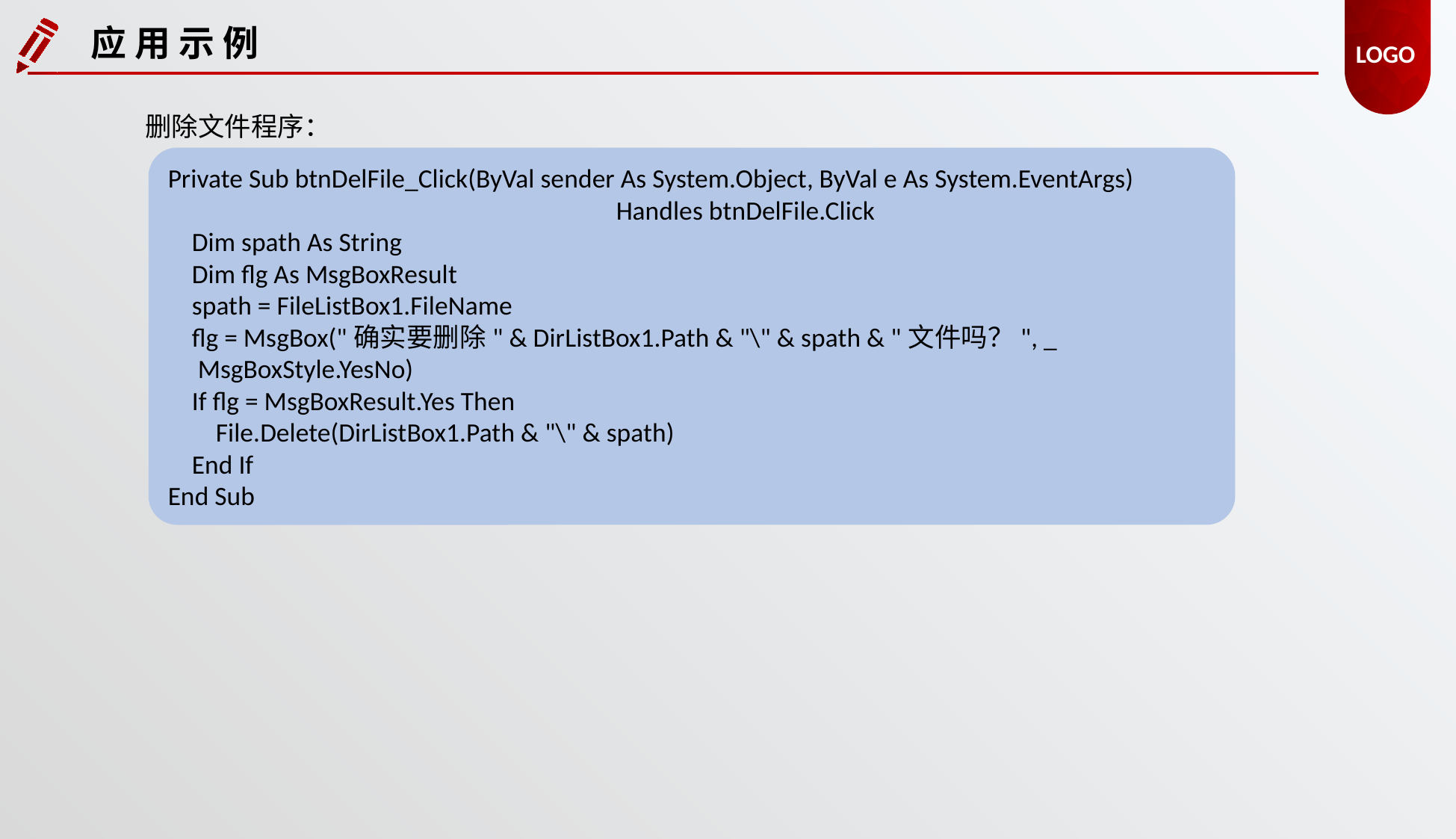

应 用 示 例
删除文件程序：
Private Sub btnDelFile_Click(ByVal sender As System.Object, ByVal e As System.EventArgs)
				Handles btnDelFile.Click
    Dim spath As String
    Dim flg As MsgBoxResult
    spath = FileListBox1.FileName
    flg = MsgBox("确实要删除" & DirListBox1.Path & "\" & spath & "文件吗？", _
     MsgBoxStyle.YesNo)
    If flg = MsgBoxResult.Yes Then
        File.Delete(DirListBox1.Path & "\" & spath)
    End If
End Sub